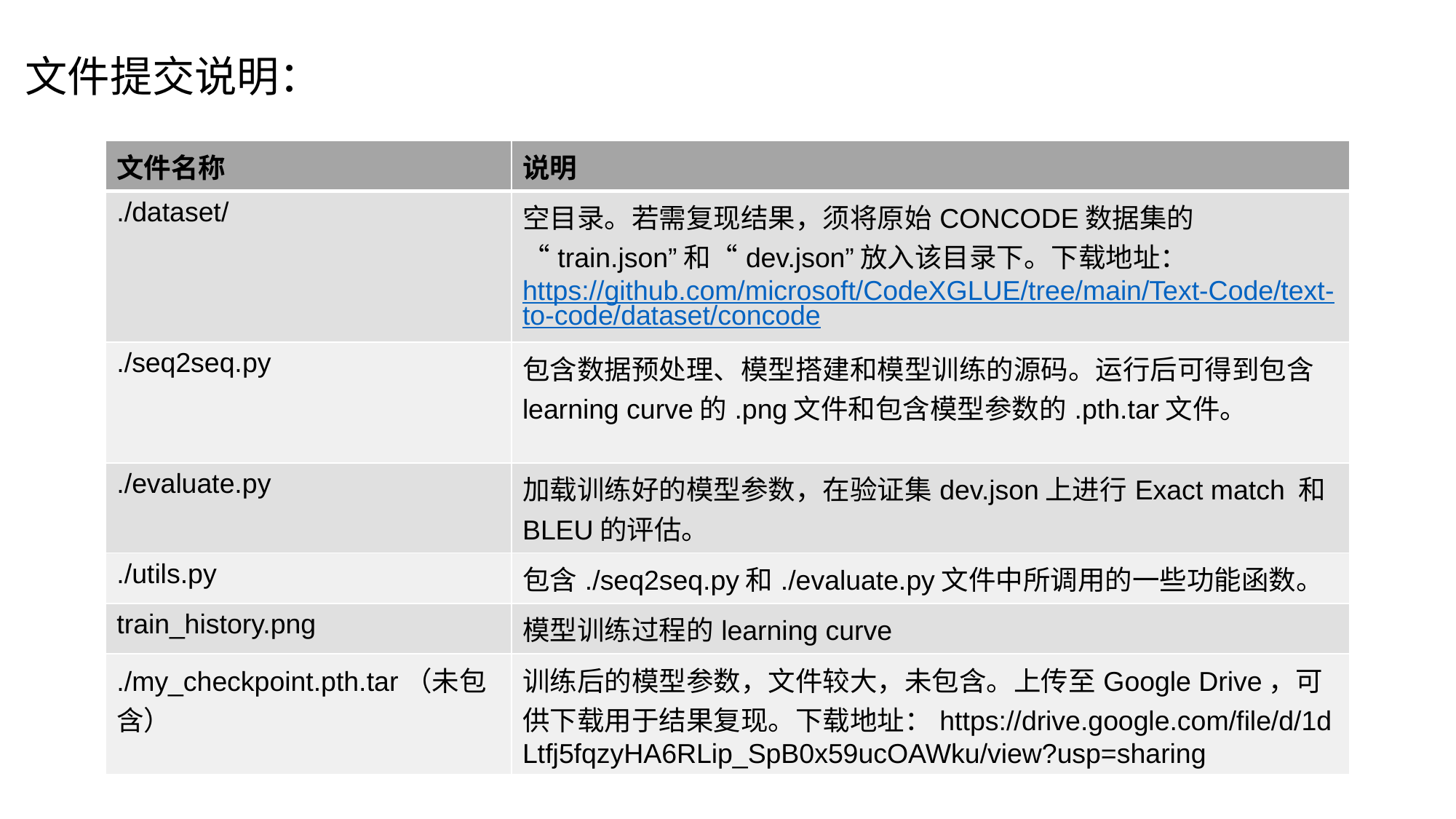

# 文件提交说明：
| 文件名称 | 说明 |
| --- | --- |
| ./dataset/ | 空目录。若需复现结果，须将原始CONCODE数据集的 “train.json”和“dev.json”放入该目录下。下载地址：https://github.com/microsoft/CodeXGLUE/tree/main/Text-Code/text-to-code/dataset/concode |
| ./seq2seq.py | 包含数据预处理、模型搭建和模型训练的源码。运行后可得到包含learning curve的.png文件和包含模型参数的.pth.tar文件。 |
| ./evaluate.py | 加载训练好的模型参数，在验证集dev.json上进行Exact match 和 BLEU的评估。 |
| ./utils.py | 包含./seq2seq.py和./evaluate.py文件中所调用的一些功能函数。 |
| train\_history.png | 模型训练过程的learning curve |
| ./my\_checkpoint.pth.tar（未包含） | 训练后的模型参数，文件较大，未包含。上传至Google Drive，可供下载用于结果复现。下载地址：https://drive.google.com/file/d/1dLtfj5fqzyHA6RLip\_SpB0x59ucOAWku/view?usp=sharing |